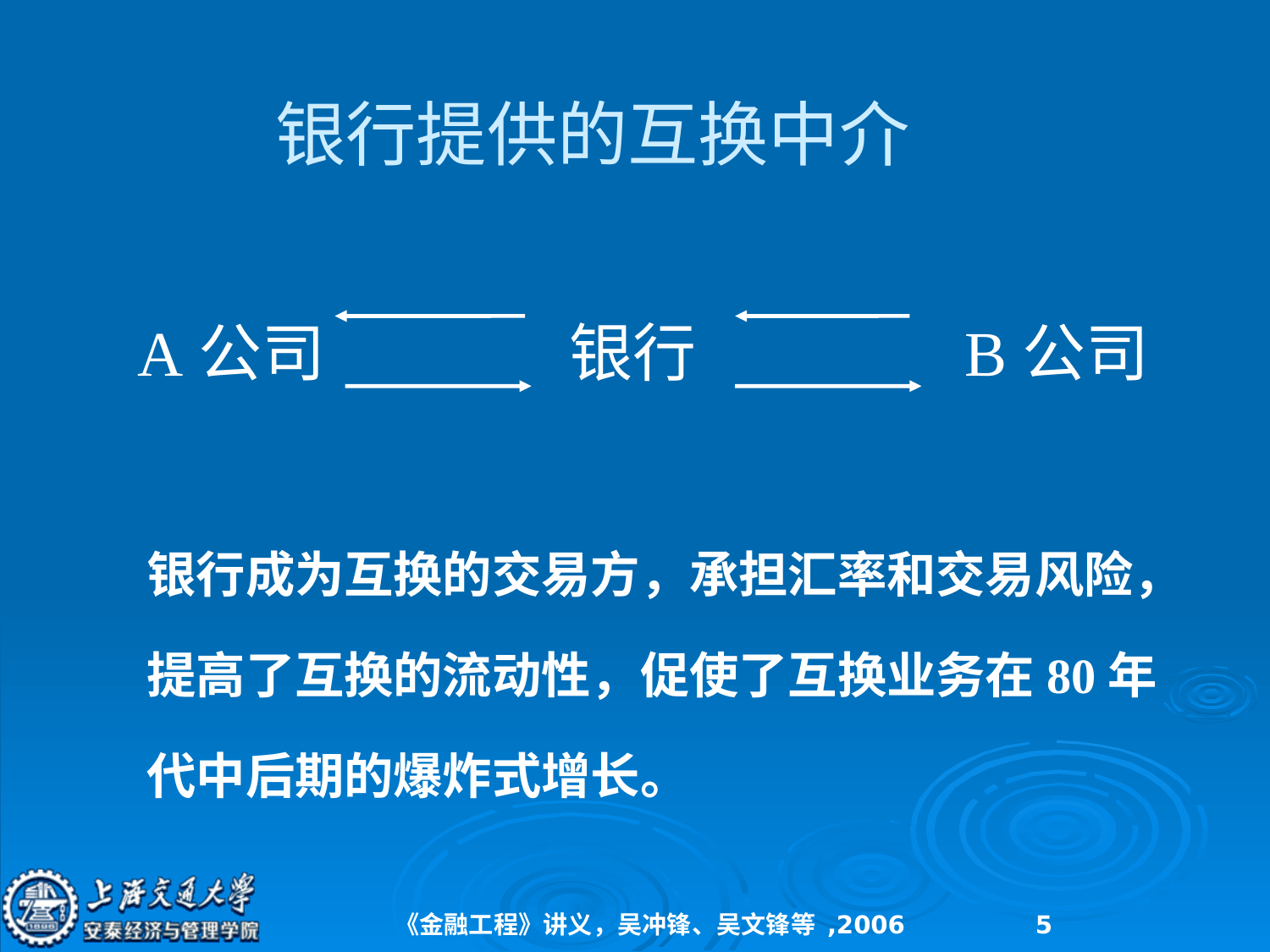

# 银行提供的互换中介
A公司
银行
B公司

银行成为互换的交易方，承担汇率和交易风险，提高了互换的流动性，促使了互换业务在80年代中后期的爆炸式增长。